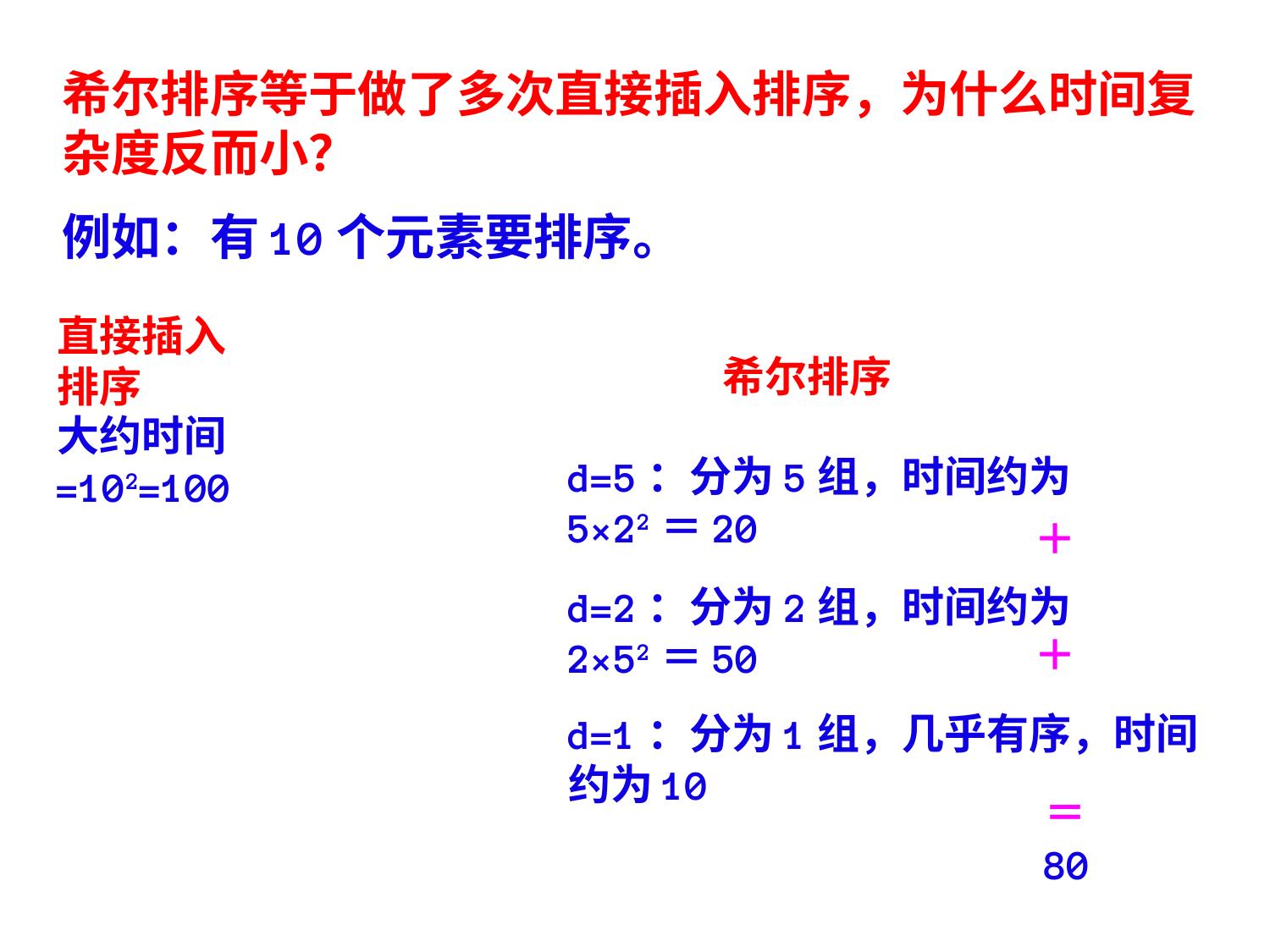

希尔排序等于做了多次直接插入排序，为什么时间复杂度反而小？
例如：有10个元素要排序。
直接插入排序
希尔排序
大约时间=102=100
d=5：分为5组，时间约为5×22＝20
＋
＋
＝ 80
d=2：分为2组，时间约为2×52＝50
d=1：分为1组，几乎有序，时间约为10